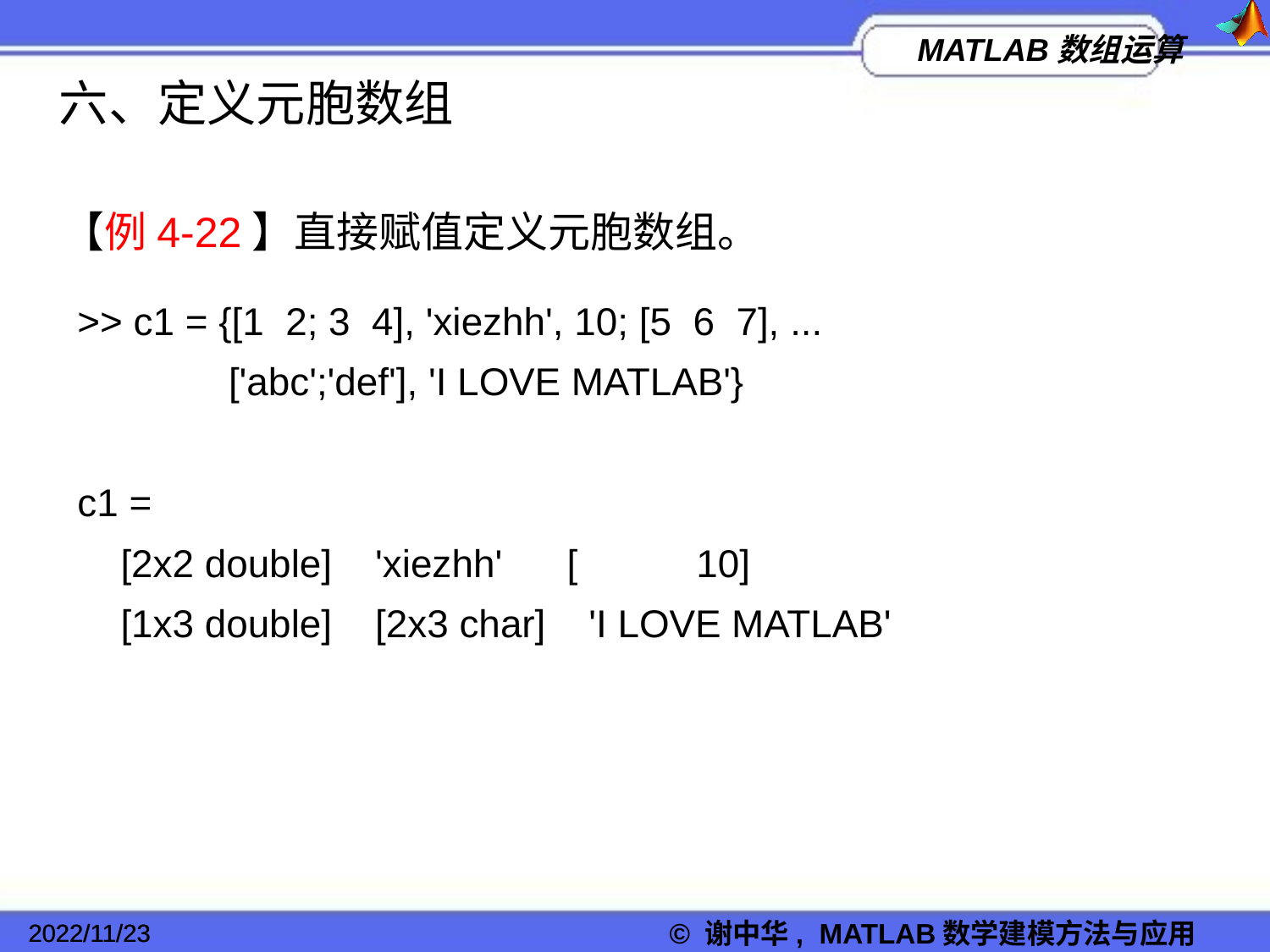

六、定义元胞数组
【例4-22】直接赋值定义元胞数组。
>> c1 = {[1  2; 3  4], 'xiezhh', 10; [5  6  7], ...
              ['abc';'def'], 'I LOVE MATLAB'}

c1 =
    [2x2 double]    'xiezhh'      [           10]
    [1x3 double]    [2x3 char]    'I LOVE MATLAB'
2022/11/23
© 谢中华,  MATLAB数学建模方法与应用